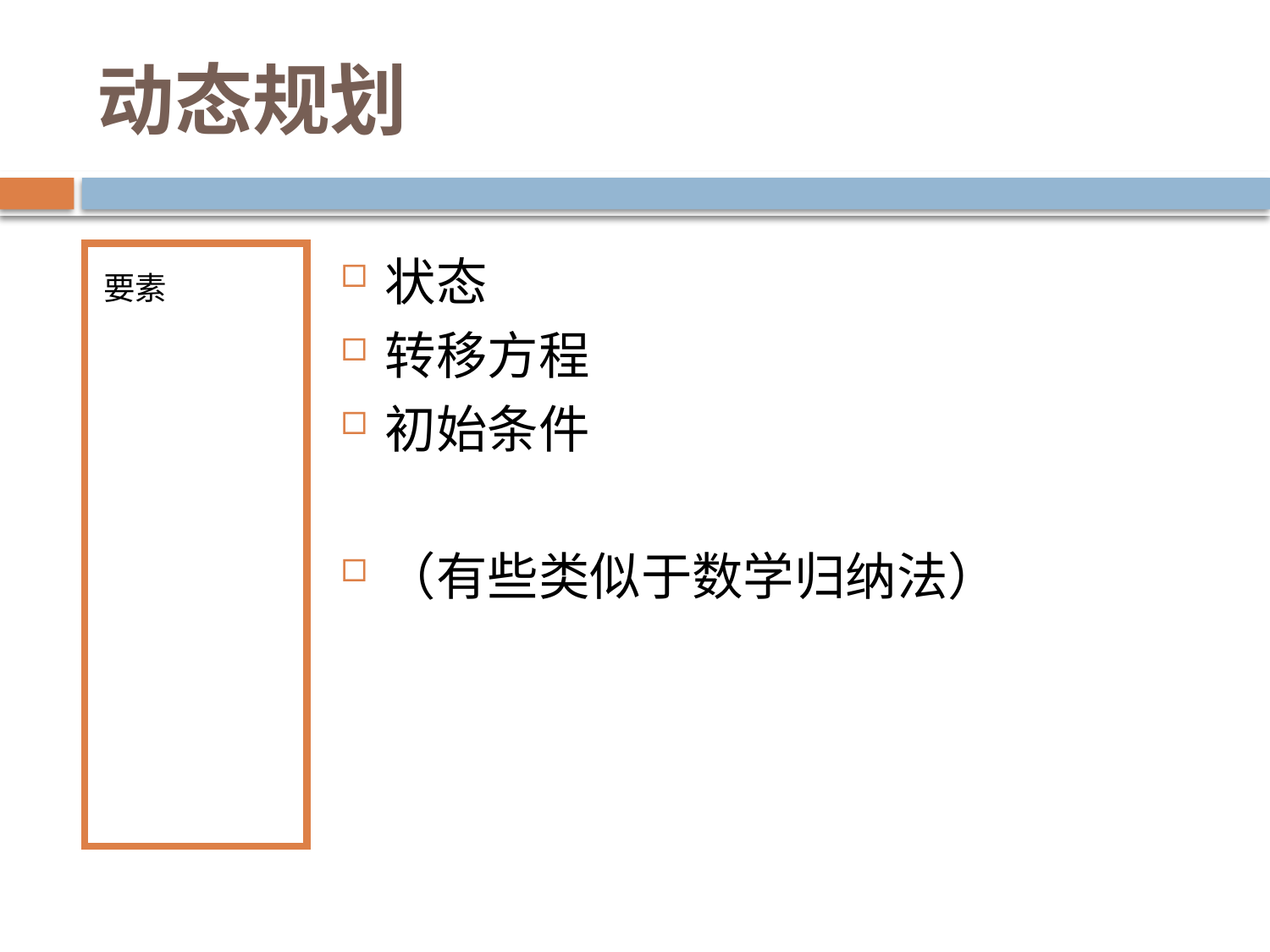

# 动态规划
要素
状态
转移方程
初始条件

（有些类似于数学归纳法）